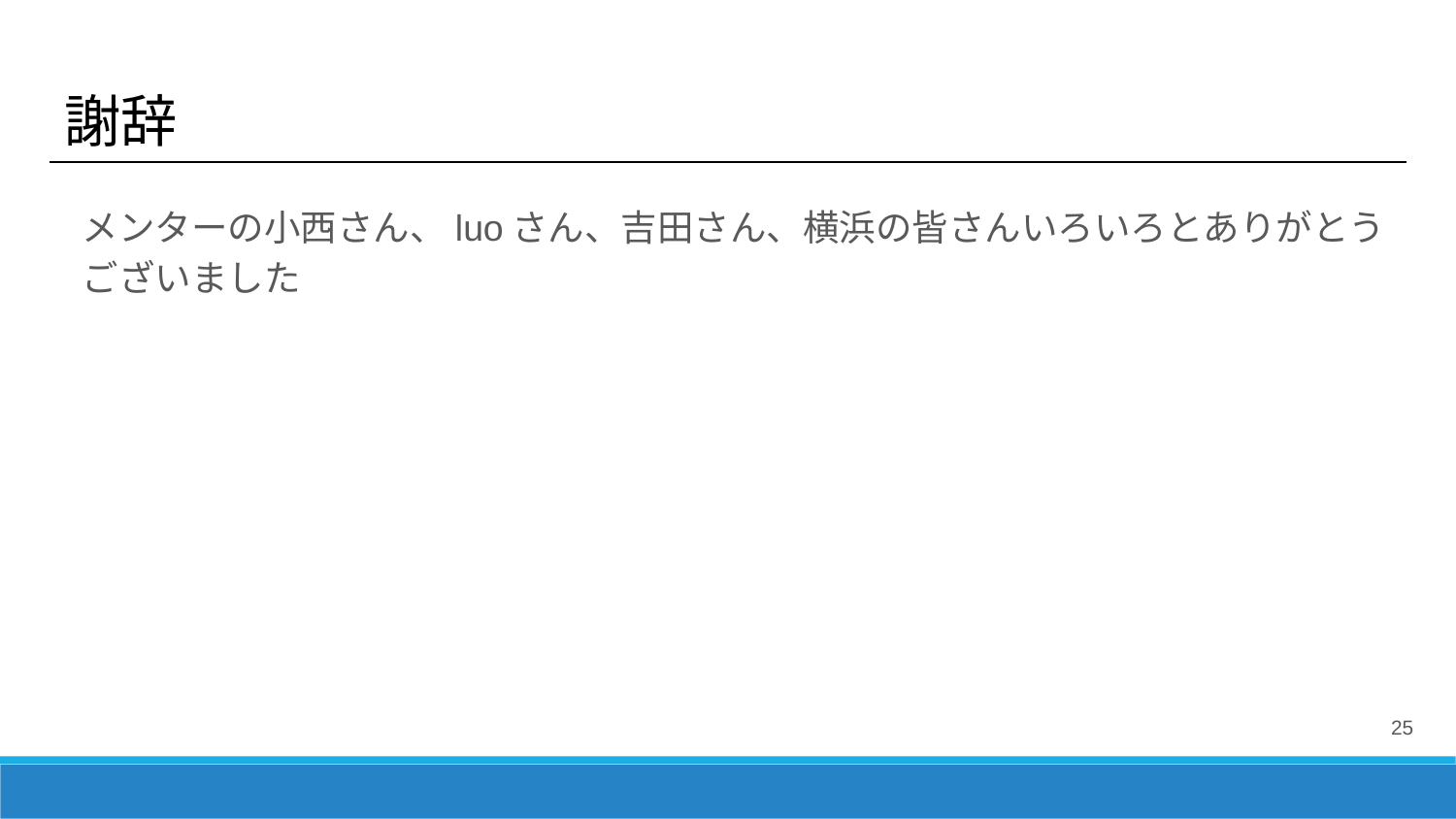

# 謝辞
メンターの小西さん、luoさん、吉田さん、横浜の皆さんいろいろとありがとうございました
25